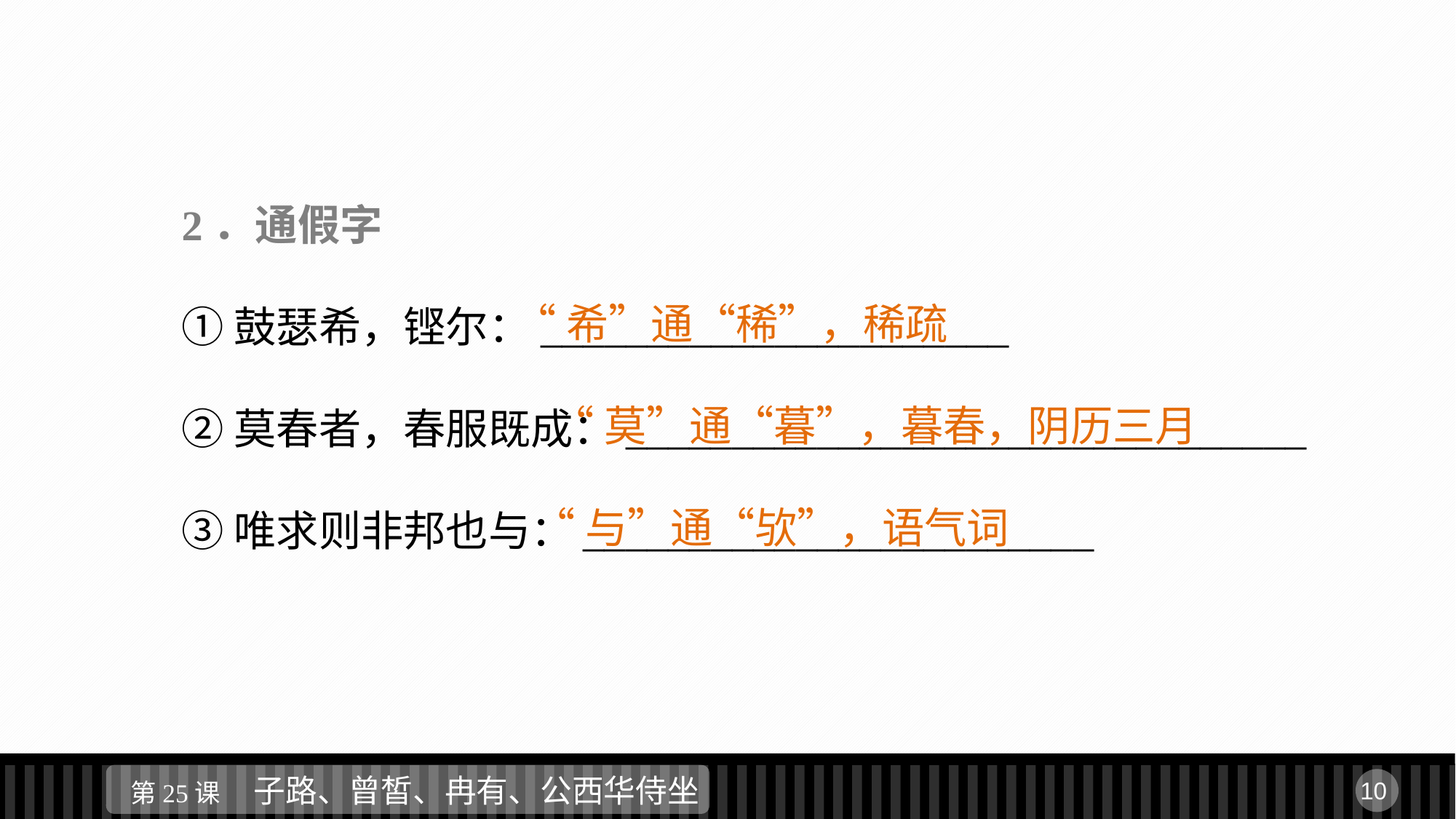

2．通假字
①鼓瑟希，铿尔：______________________
②莫春者，春服既成：________________________________
③唯求则非邦也与：________________________
“希”通“稀”，稀疏
    “莫”通“暮”，暮春，阴历三月
  “与”通“欤”，语气词